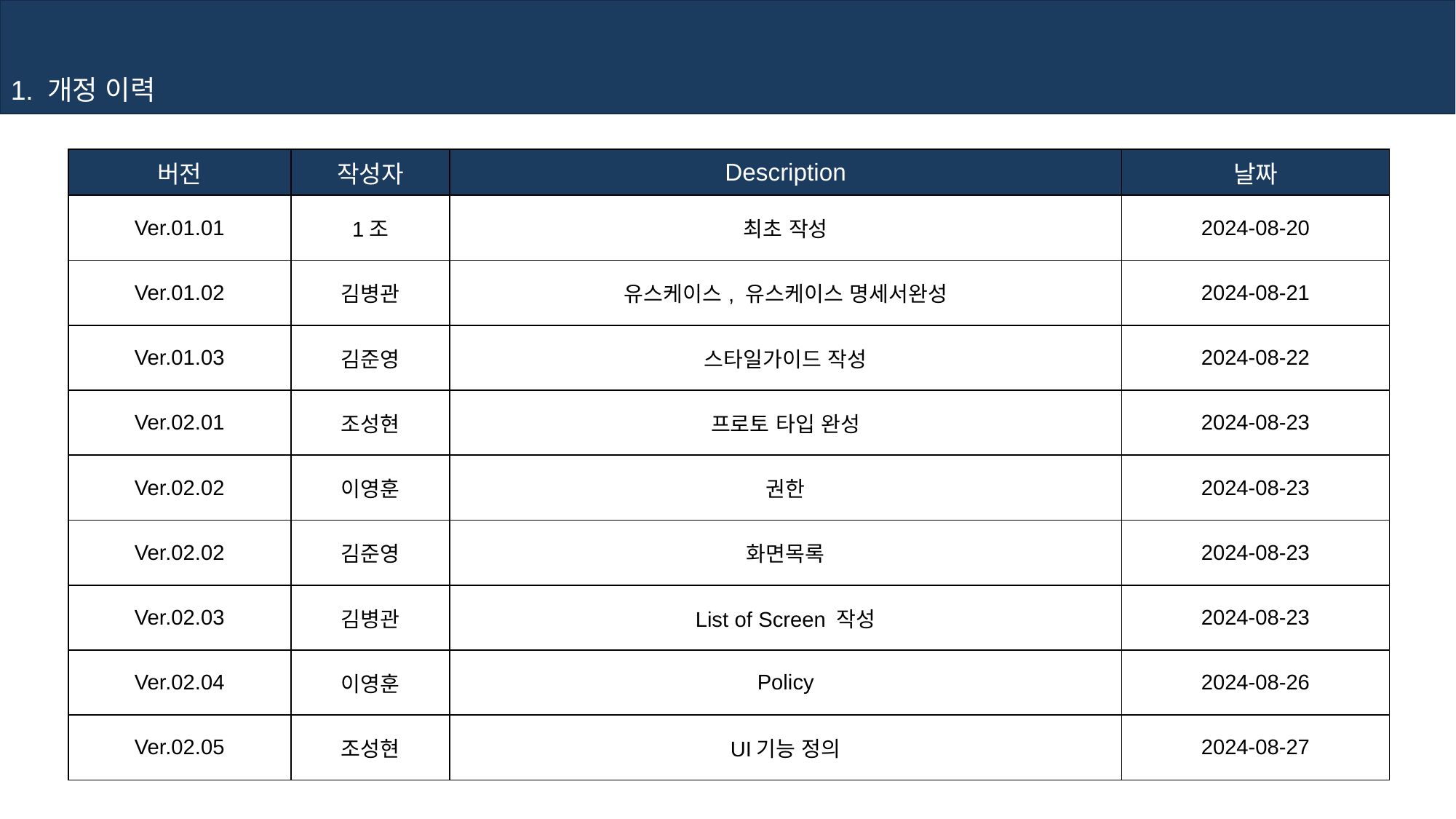

1. 개정 이력
| 버전 | 작성자 | Description | 날짜 |
| --- | --- | --- | --- |
| Ver.01.01 | 1조 | 최초 작성 | 2024-08-20 |
| Ver.01.02 | 김병관 | 유스케이스, 유스케이스 명세서완성 | 2024-08-21 |
| Ver.01.03 | 김준영 | 스타일가이드 작성 | 2024-08-22 |
| Ver.02.01 | 조성현 | 프로토 타입 완성 | 2024-08-23 |
| Ver.02.02 | 이영훈 | 권한 | 2024-08-23 |
| Ver.02.02 | 김준영 | 화면목록 | 2024-08-23 |
| Ver.02.03 | 김병관 | List of Screen 작성 | 2024-08-23 |
| Ver.02.04 | 이영훈 | Policy | 2024-08-26 |
| Ver.02.05 | 조성현 | UI기능 정의 | 2024-08-27 |